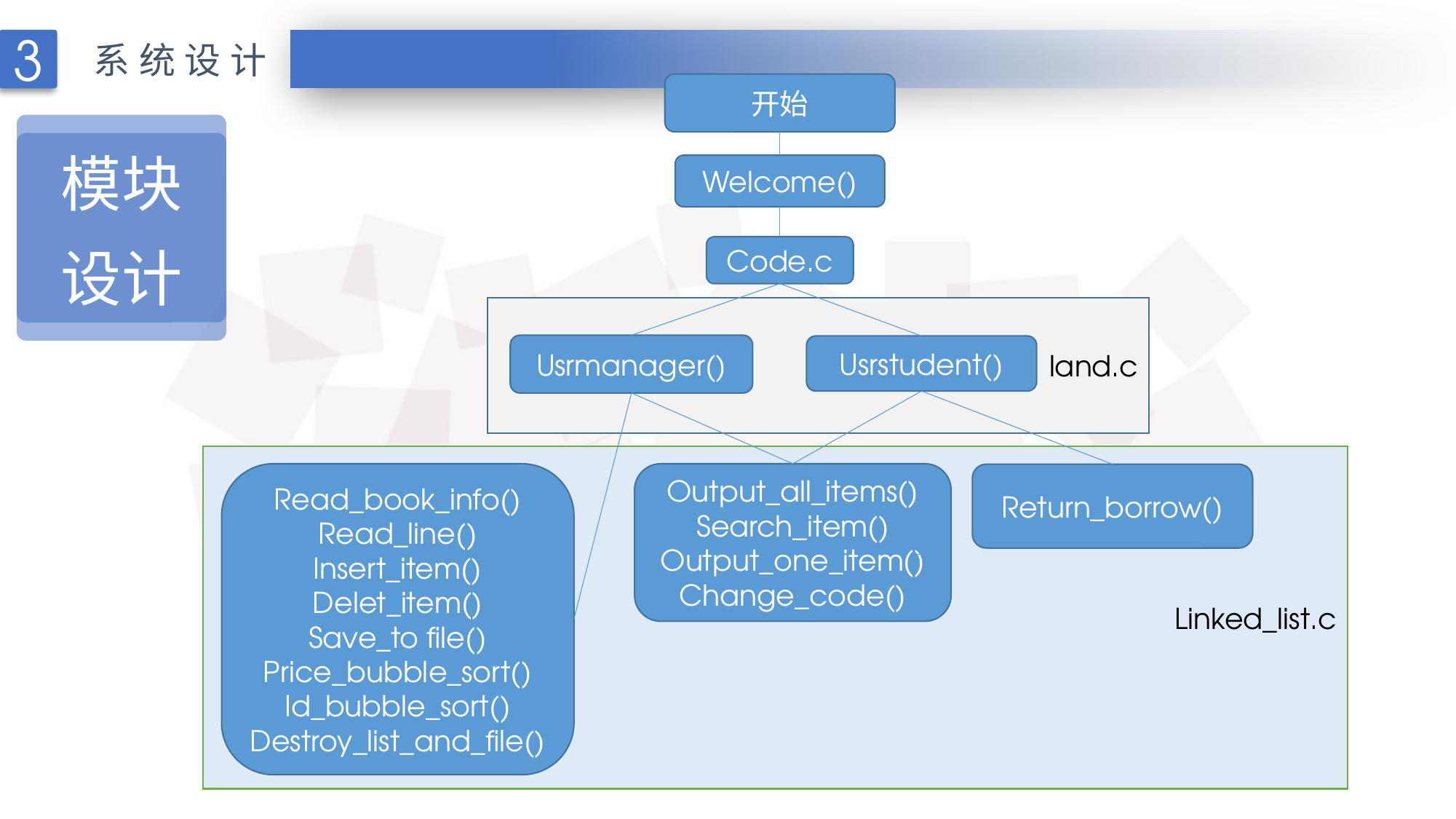

3

系统设计
开始
模块 设计

Welcome()
Code.c
land.c
Usrmanager()
Usrstudent()
Linked_list.c
Read_book_info()
Read_line()
Insert_item()
Delet_item()
Save_to file()
Price_bubble_sort()
Id_bubble_sort()
Destroy_list_and_file()
Output_all_items()
Search_item()
Output_one_item()
Change_code()
Return_borrow()